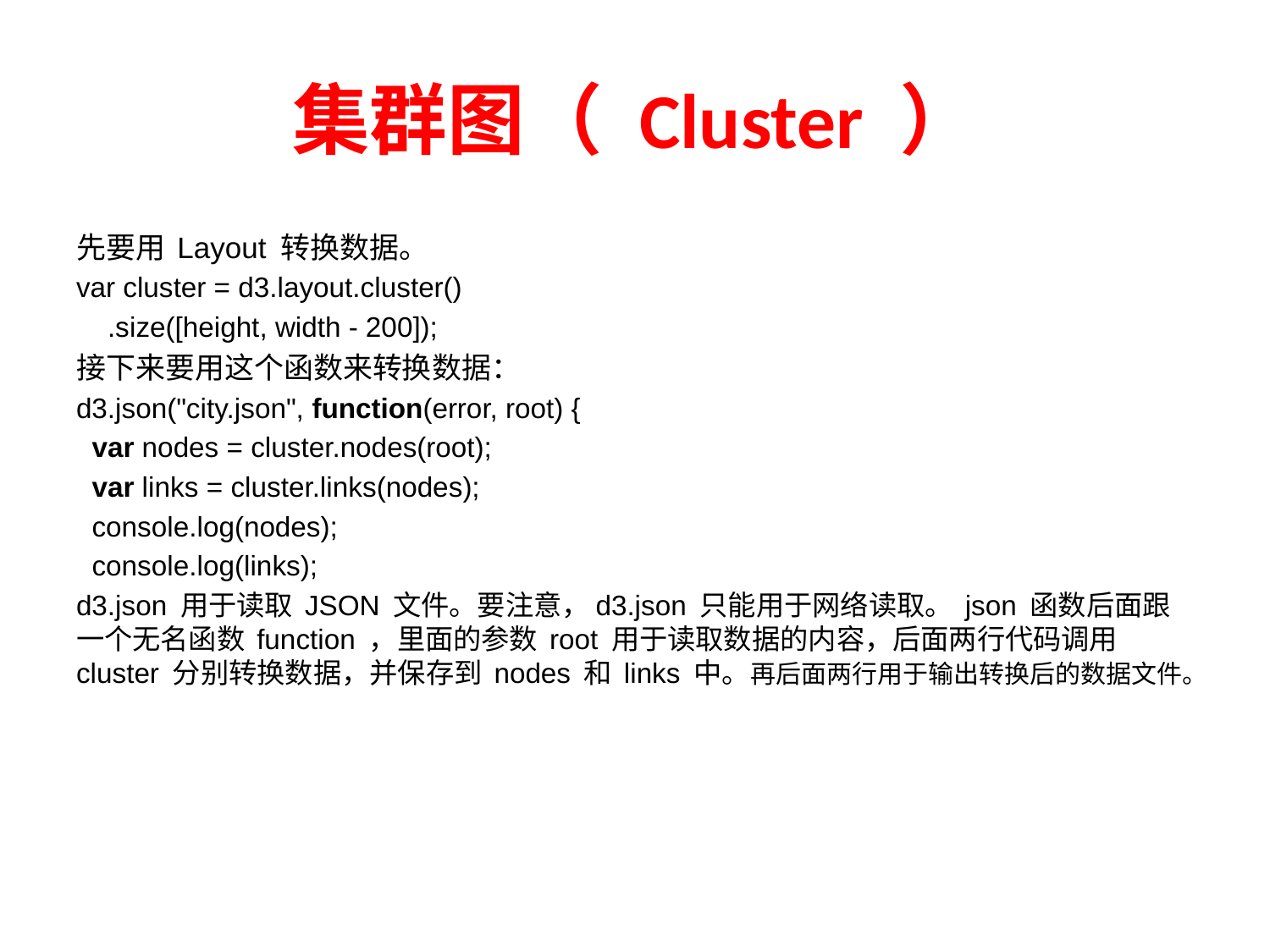

# 集群图（ Cluster ）
先要用 Layout 转换数据。
var cluster = d3.layout.cluster()
    .size([height, width - 200]);
接下来要用这个函数来转换数据：
d3.json("city.json", function(error, root) {
  var nodes = cluster.nodes(root);
  var links = cluster.links(nodes);
  console.log(nodes);
  console.log(links);
d3.json 用于读取 JSON 文件。要注意，d3.json 只能用于网络读取。 json 函数后面跟一个无名函数 function ，里面的参数 root 用于读取数据的内容，后面两行代码调用 cluster 分别转换数据，并保存到 nodes 和 links 中。再后面两行用于输出转换后的数据文件。